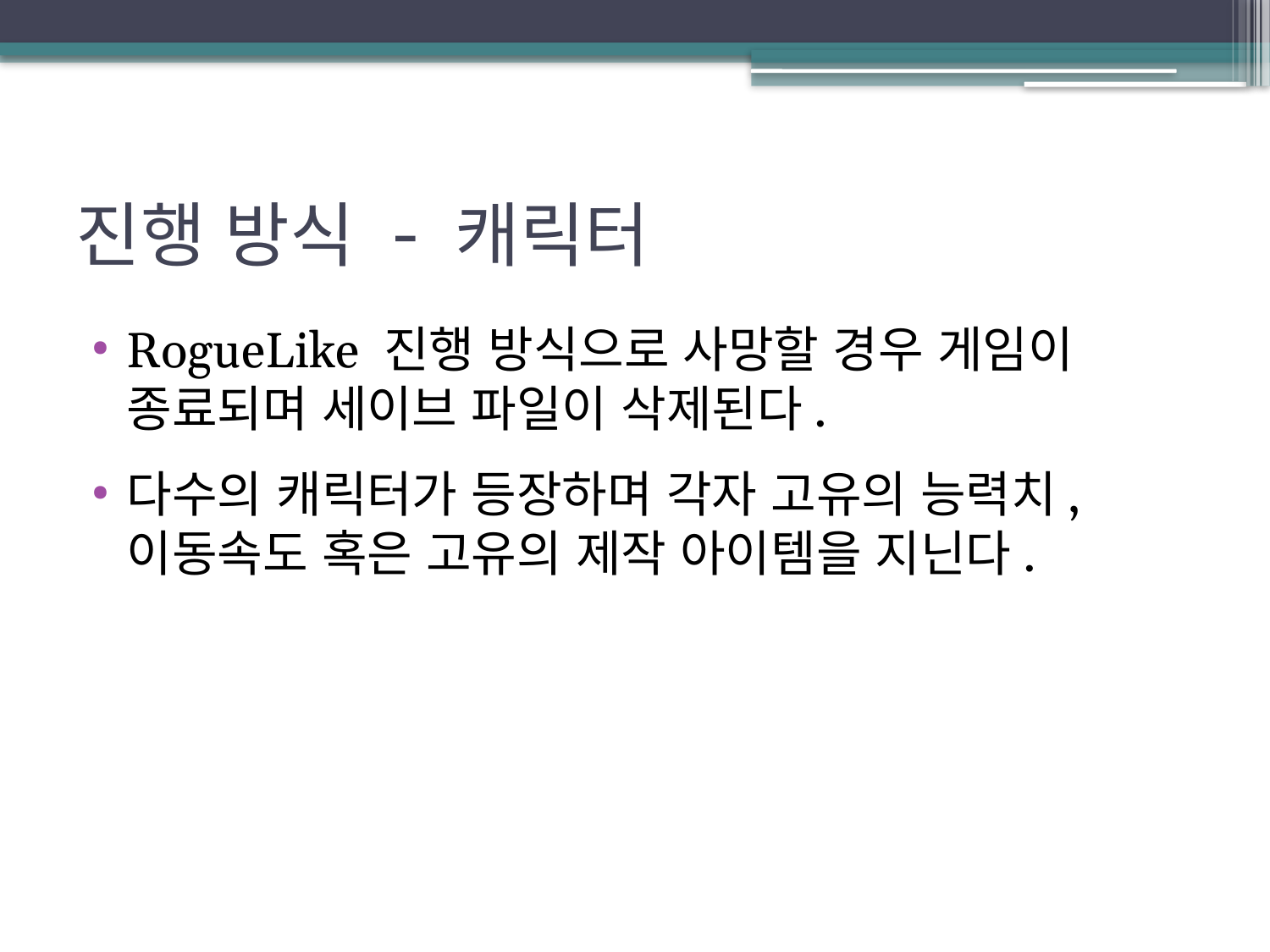

# 진행 방식 - 캐릭터
RogueLike 진행 방식으로 사망할 경우 게임이 종료되며 세이브 파일이 삭제된다.
다수의 캐릭터가 등장하며 각자 고유의 능력치, 이동속도 혹은 고유의 제작 아이템을 지닌다.